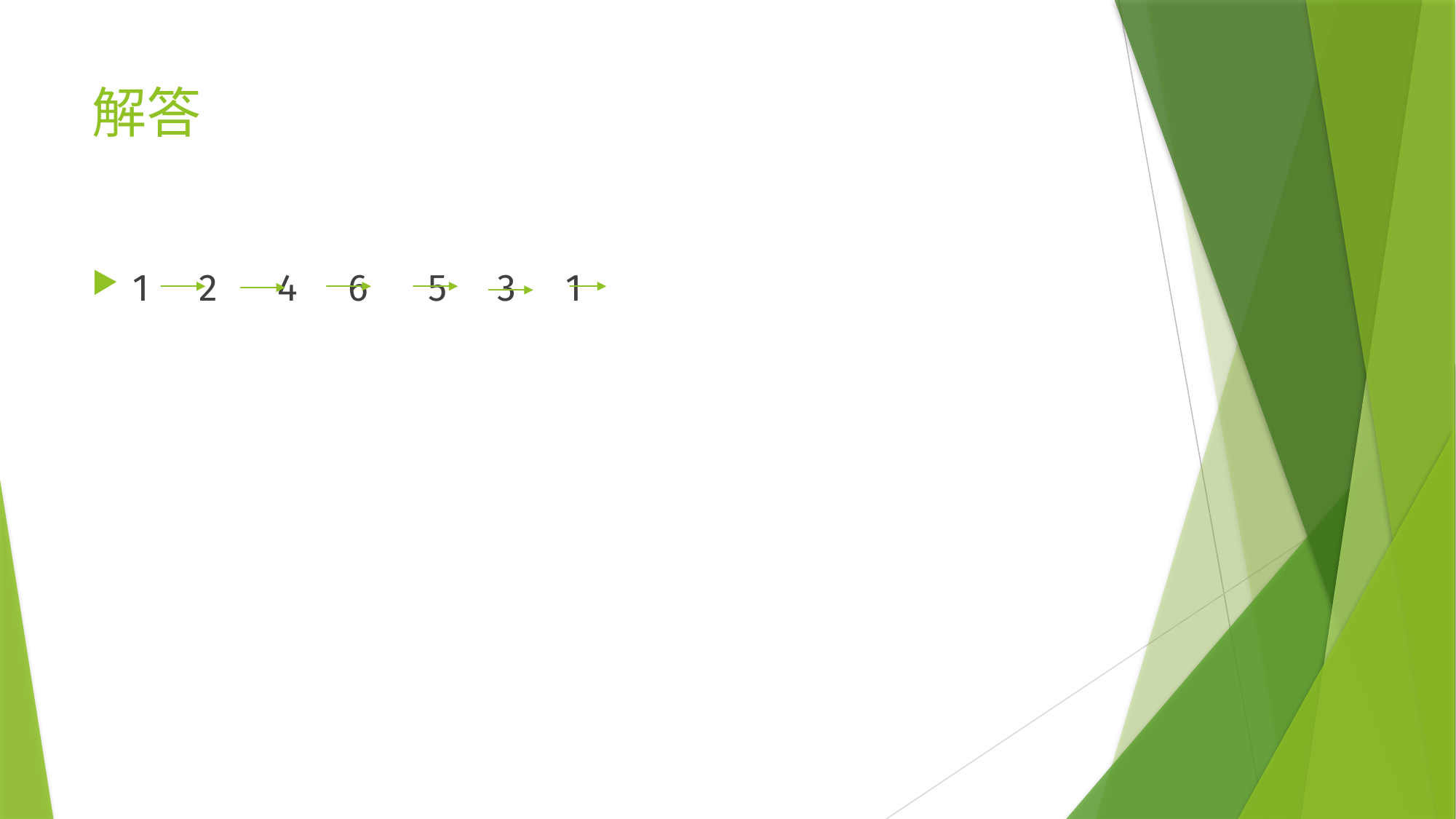

# 解答
1     2      4     6      5     3     1